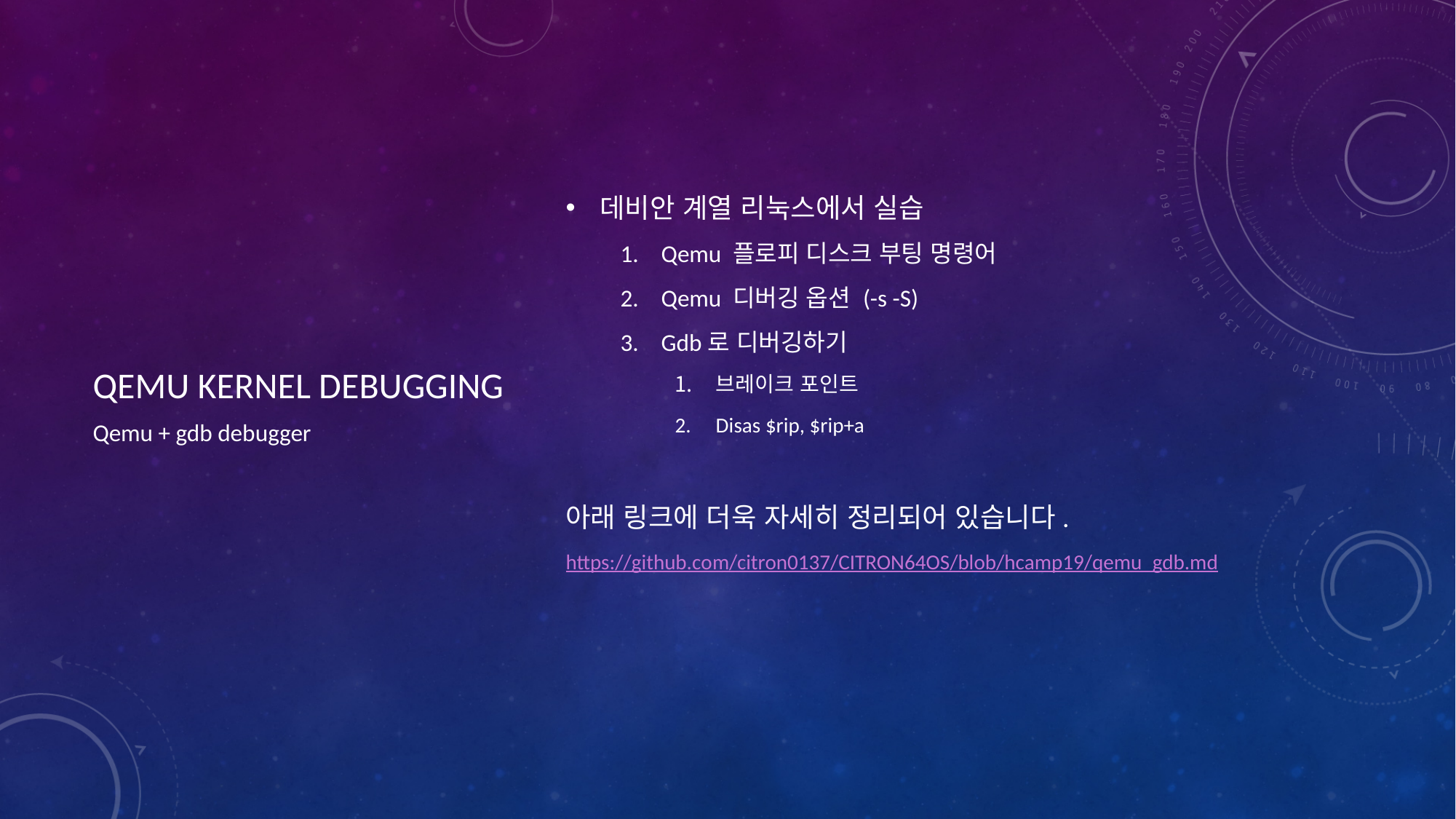

데비안 계열 리눅스에서 실습
Qemu 플로피 디스크 부팅 명령어
Qemu 디버깅 옵션 (-s -S)
Gdb로 디버깅하기
브레이크 포인트
Disas $rip, $rip+a

아래 링크에 더욱 자세히 정리되어 있습니다.
https://github.com/citron0137/CITRON64OS/blob/hcamp19/qemu_gdb.md
# Qemu kernel debugging
Qemu + gdb debugger